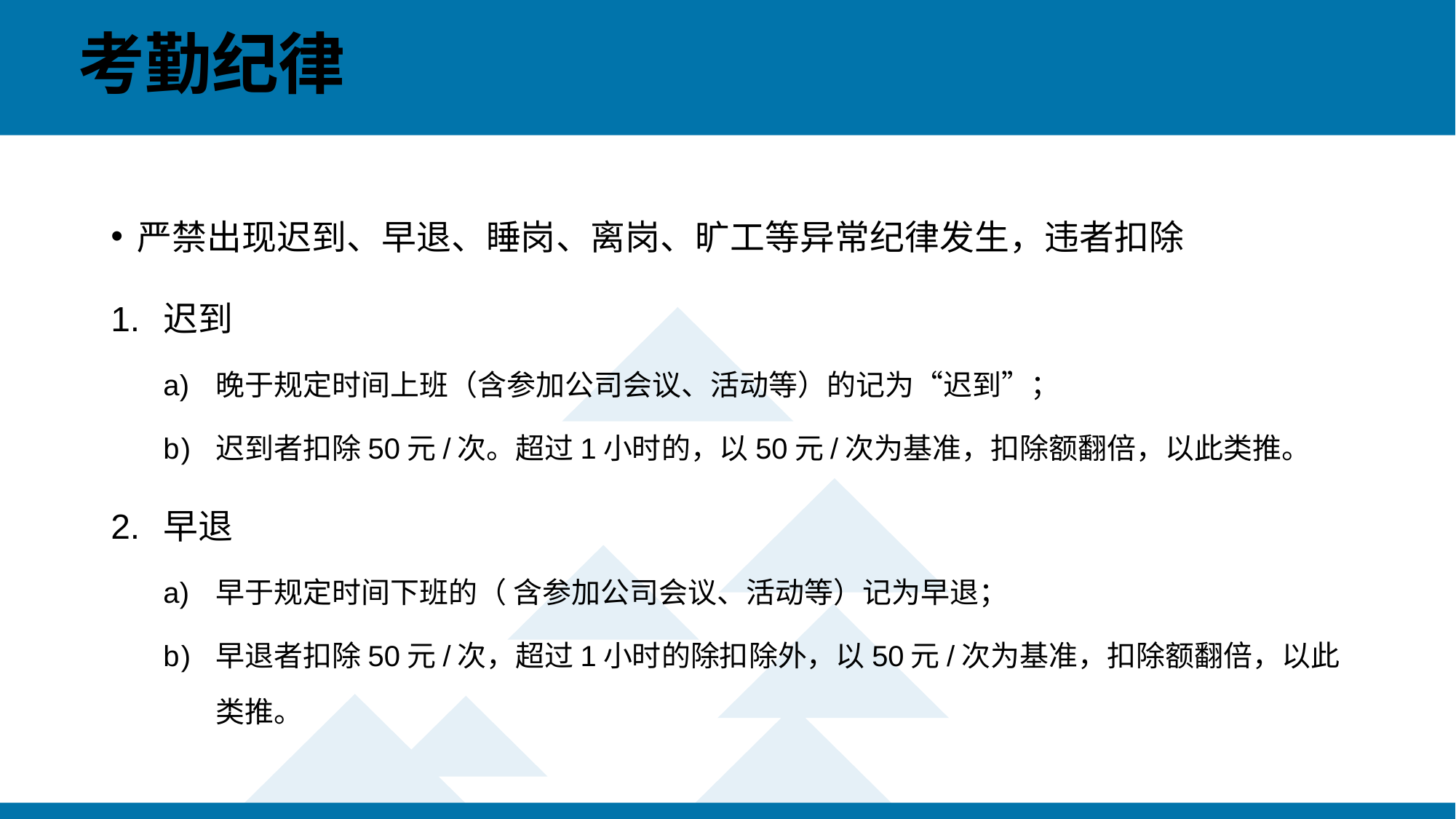

# 考勤纪律
严禁出现迟到、早退、睡岗、离岗、旷工等异常纪律发生，违者扣除
迟到
晚于规定时间上班（含参加公司会议、活动等）的记为“迟到”；
迟到者扣除50元/次。超过1小时的，以50元/次为基准，扣除额翻倍，以此类推。
早退
早于规定时间下班的（ 含参加公司会议、活动等）记为早退；
早退者扣除50元/次，超过1小时的除扣除外，以50元/次为基准，扣除额翻倍，以此类推。